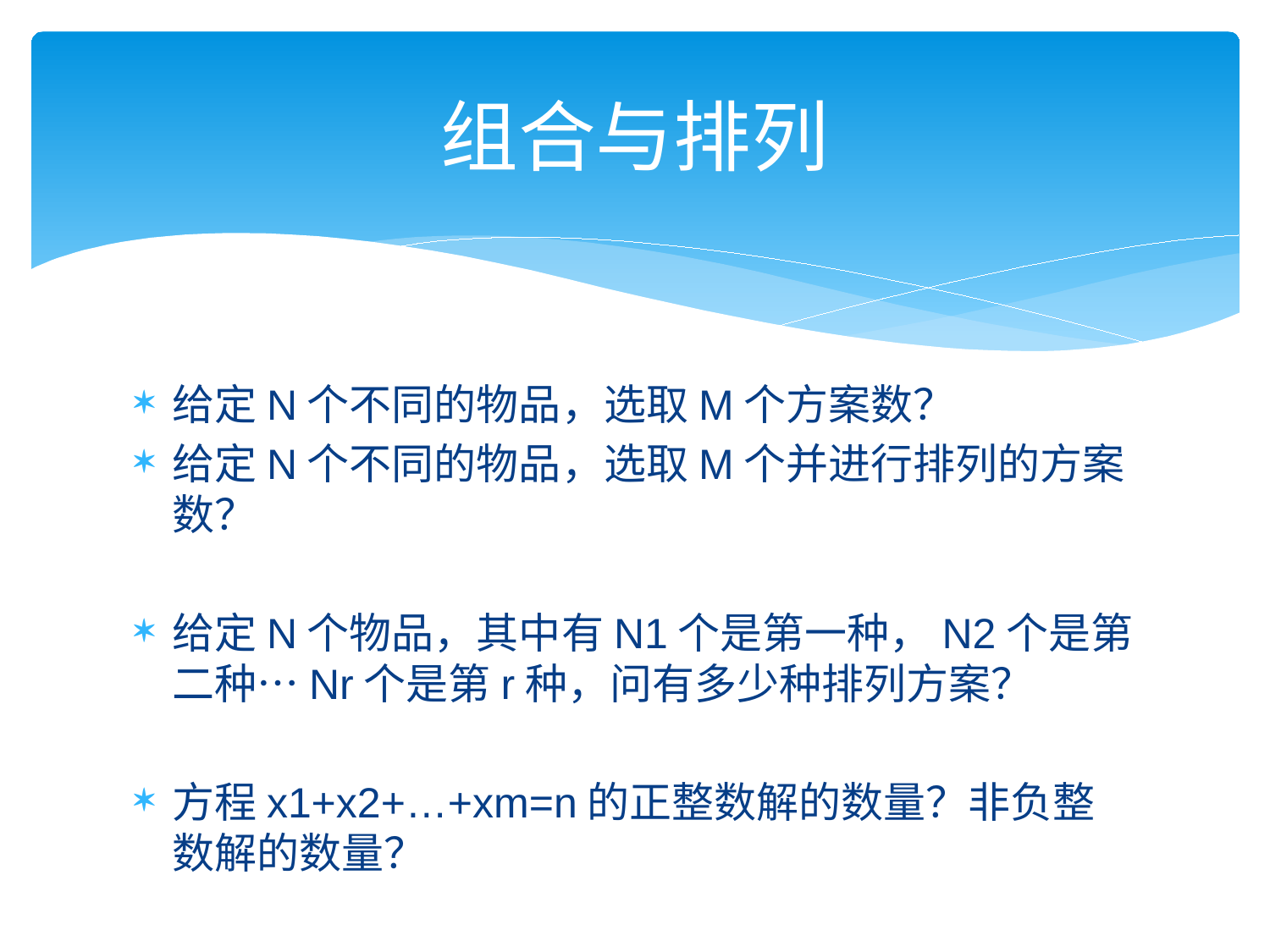

# 组合与排列
给定N个不同的物品，选取M个方案数？
给定N个不同的物品，选取M个并进行排列的方案数？

给定N个物品，其中有N1个是第一种，N2个是第二种…Nr个是第r种，问有多少种排列方案？

方程x1+x2+…+xm=n的正整数解的数量？非负整数解的数量？